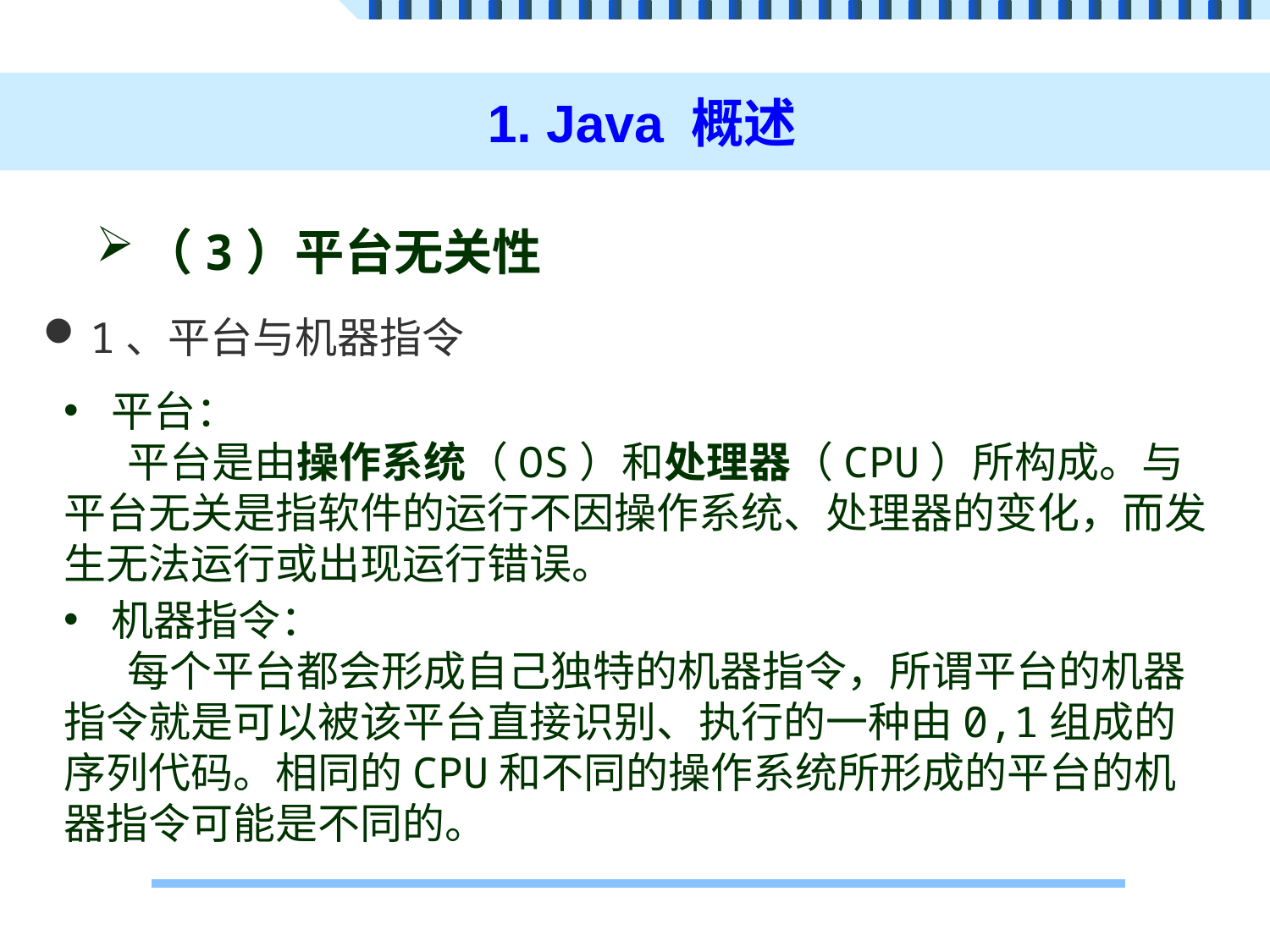

# 1. Java 概述
（3）平台无关性
1、平台与机器指令
平台：
平台是由操作系统（OS）和处理器（CPU）所构成。与平台无关是指软件的运行不因操作系统、处理器的变化，而发生无法运行或出现运行错误。
机器指令：
每个平台都会形成自己独特的机器指令，所谓平台的机器指令就是可以被该平台直接识别、执行的一种由0,1组成的序列代码。相同的CPU和不同的操作系统所形成的平台的机器指令可能是不同的。